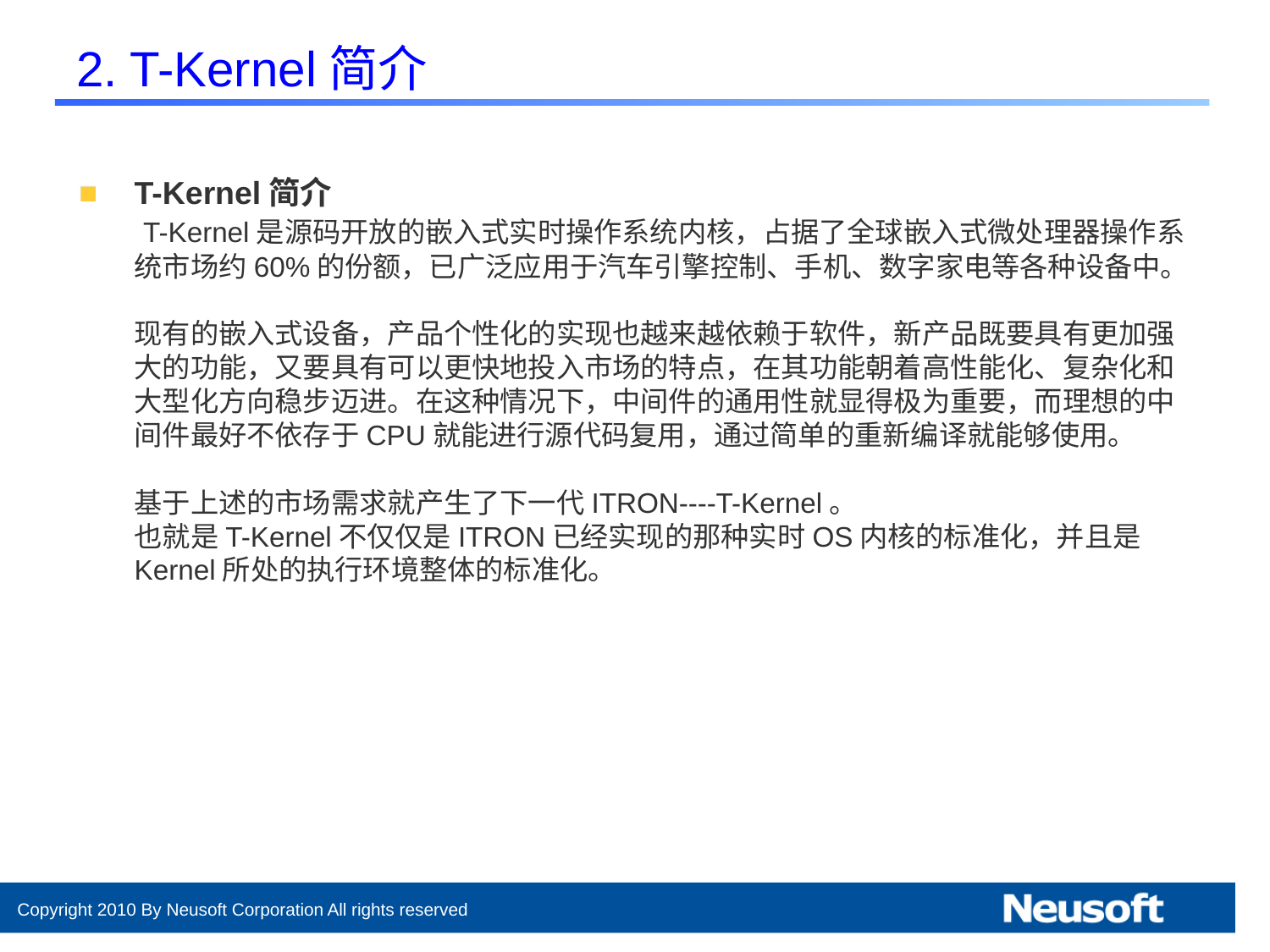

# 2. T-Kernel简介
T-Kernel简介
	 T-Kernel是源码开放的嵌入式实时操作系统内核，占据了全球嵌入式微处理器操作系统市场约60%的份额，已广泛应用于汽车引擎控制、手机、数字家电等各种设备中。

	现有的嵌入式设备，产品个性化的实现也越来越依赖于软件，新产品既要具有更加强大的功能，又要具有可以更快地投入市场的特点，在其功能朝着高性能化、复杂化和大型化方向稳步迈进。在这种情况下，中间件的通用性就显得极为重要，而理想的中间件最好不依存于CPU就能进行源代码复用，通过简单的重新编译就能够使用。

	基于上述的市场需求就产生了下一代ITRON----T-Kernel。
	也就是T-Kernel不仅仅是ITRON已经实现的那种实时OS内核的标准化，并且是Kernel所处的执行环境整体的标准化。